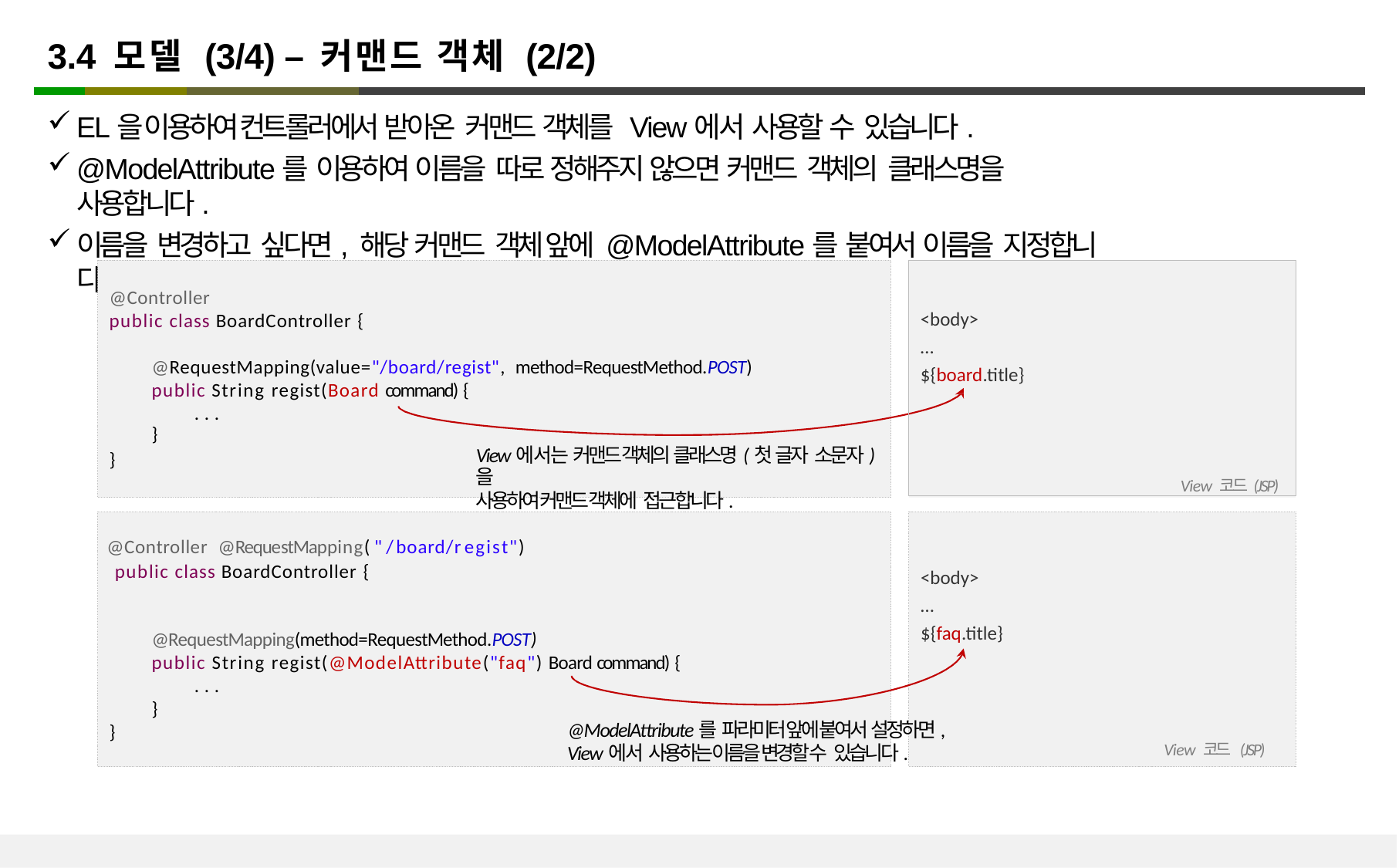

# 3.4 모델 (3/4) – 커맨드 객체 (2/2)
EL을 이용하여 컨트롤러에서 받아온  커맨드 객체를  View에서 사용할 수 있습니다.
@ModelAttribute를 이용하여 이름을  따로 정해주지 않으면  커맨드 객체의  클래스명을 사용합니다.
이름을 변경하고  싶다면, 해당 커맨드  객체 앞에 @ModelAttribute를 붙여서  이름을 지정합니다.

<body>
…
${board.title}

View 코드 (JSP)
@Controller
public class BoardController {
@RequestMapping(value="/board/regist", method=RequestMethod.POST)
public String regist(Board command) {
...
}
View에서는 커맨드 객체의 클래스명(첫 글자 소문자)을
사용하여 커맨드 객체에 접근합니다.

}

@Controller  @RequestMapping("/board/regist")
 public class BoardController {
<body>
…
${faq.title}
@RequestMapping(method=RequestMethod.POST)
public String regist(@ModelAttribute("faq") Board command) {
...

}

@ModelAttribute를 파라미터 앞에 붙여서 설정하면,  View에서 사용하는 이름을 변경할 수 있습니다.
}
View 코드 (JSP)